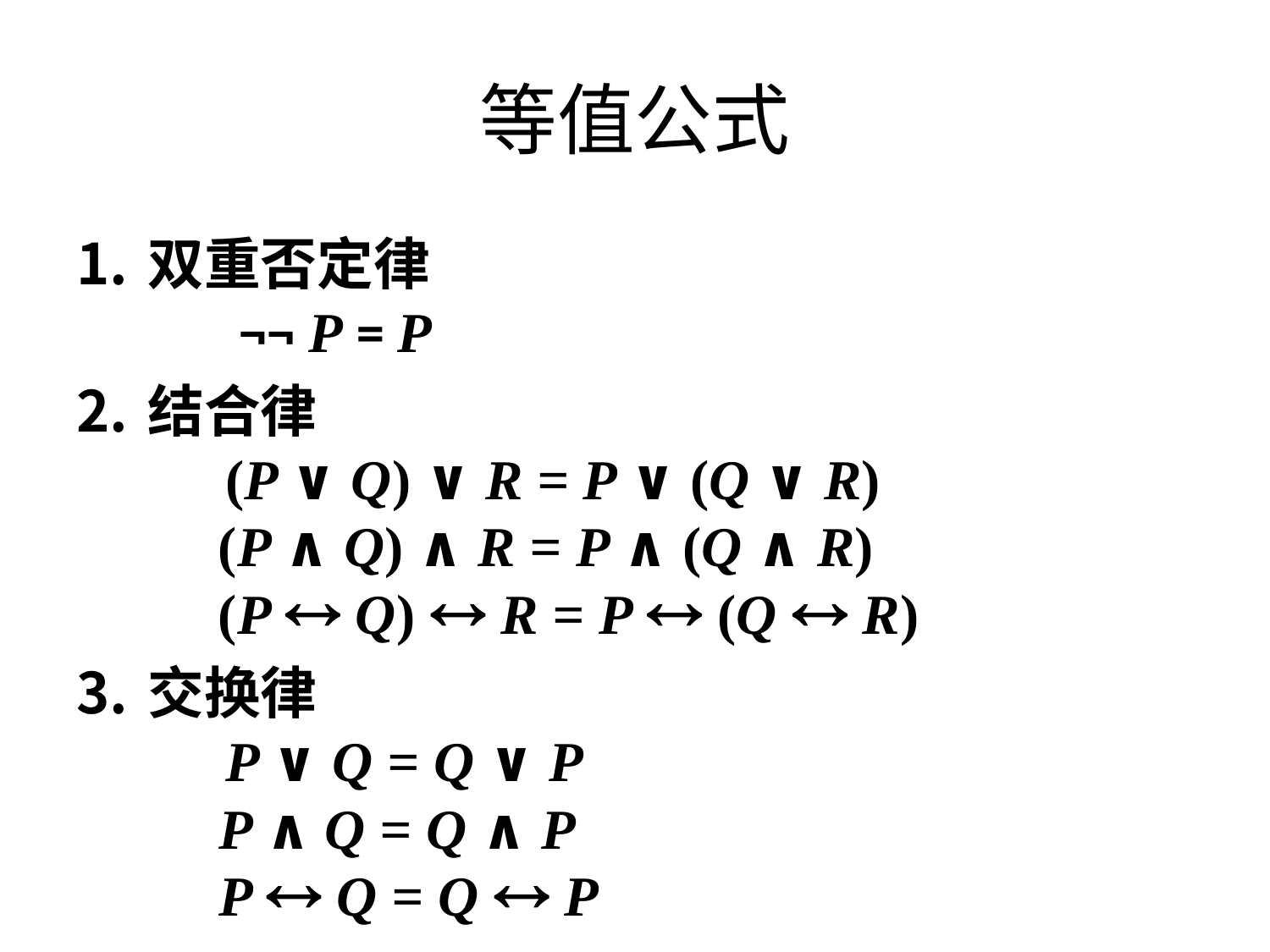

# 等值公式
双重否定律
      ¬¬ P = P
结合律
     (P ∨ Q) ∨ R = P ∨ (Q ∨ R)
     (P ∧ Q) ∧ R = P ∧ (Q ∧ R)
     (P ↔ Q) ↔ R = P ↔ (Q ↔ R)
交换律
     P ∨ Q = Q ∨ P
     P ∧ Q = Q ∧ P
     P ↔ Q = Q ↔ P